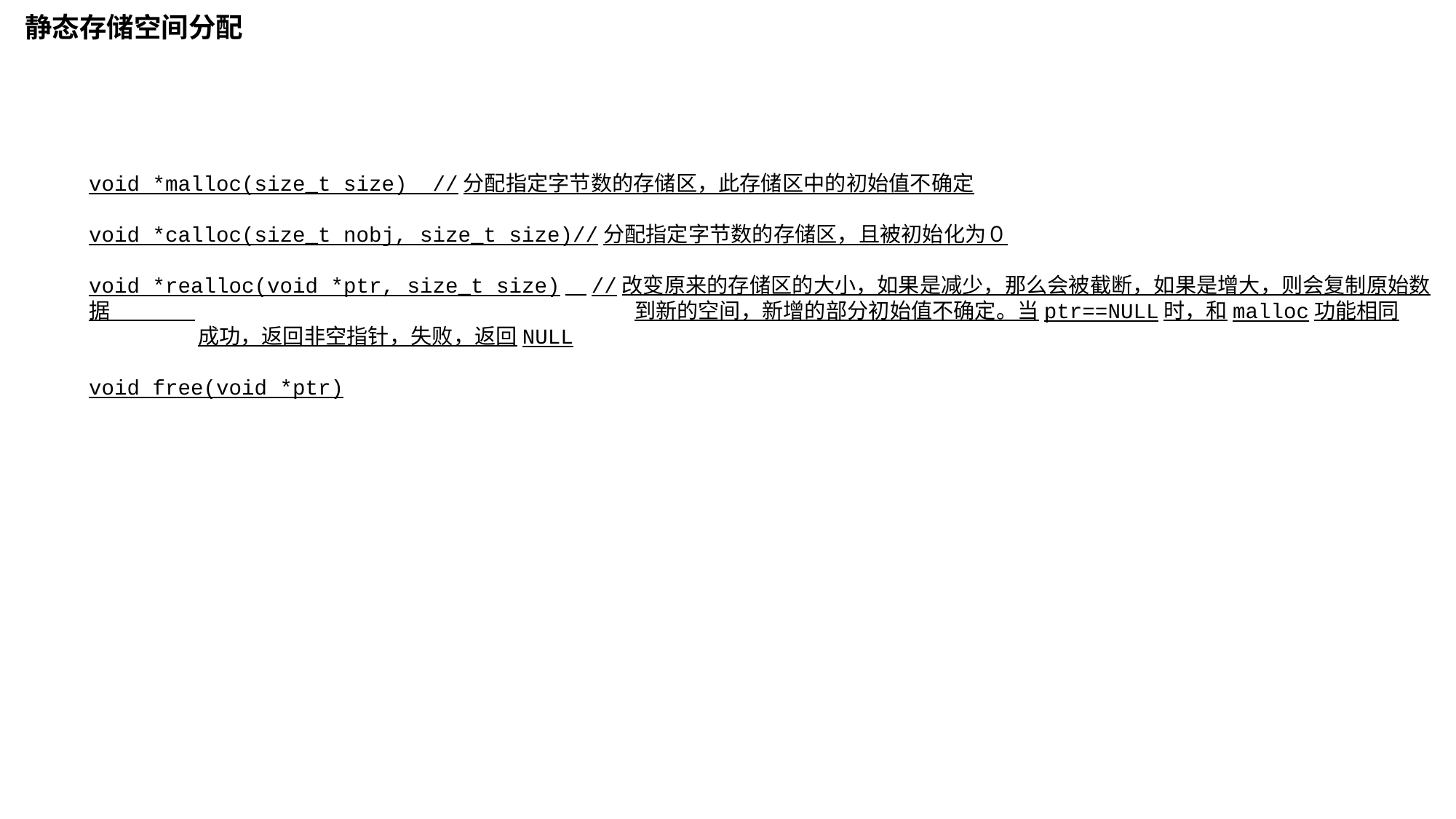

静态存储空间分配
void *malloc(size_t size)  //分配指定字节数的存储区，此存储区中的初始值不确定

void *calloc(size_t nobj, size_t size)//分配指定字节数的存储区，且被初始化为０

void *realloc(void *ptr, size_t size)　//改变原来的存储区的大小，如果是减少，那么会被截断，如果是增大，则会复制原始数据　　　　					到新的空间，新增的部分初始值不确定。当ptr==NULL时，和malloc功能相同
	成功，返回非空指针，失败，返回NULL

void free(void *ptr)